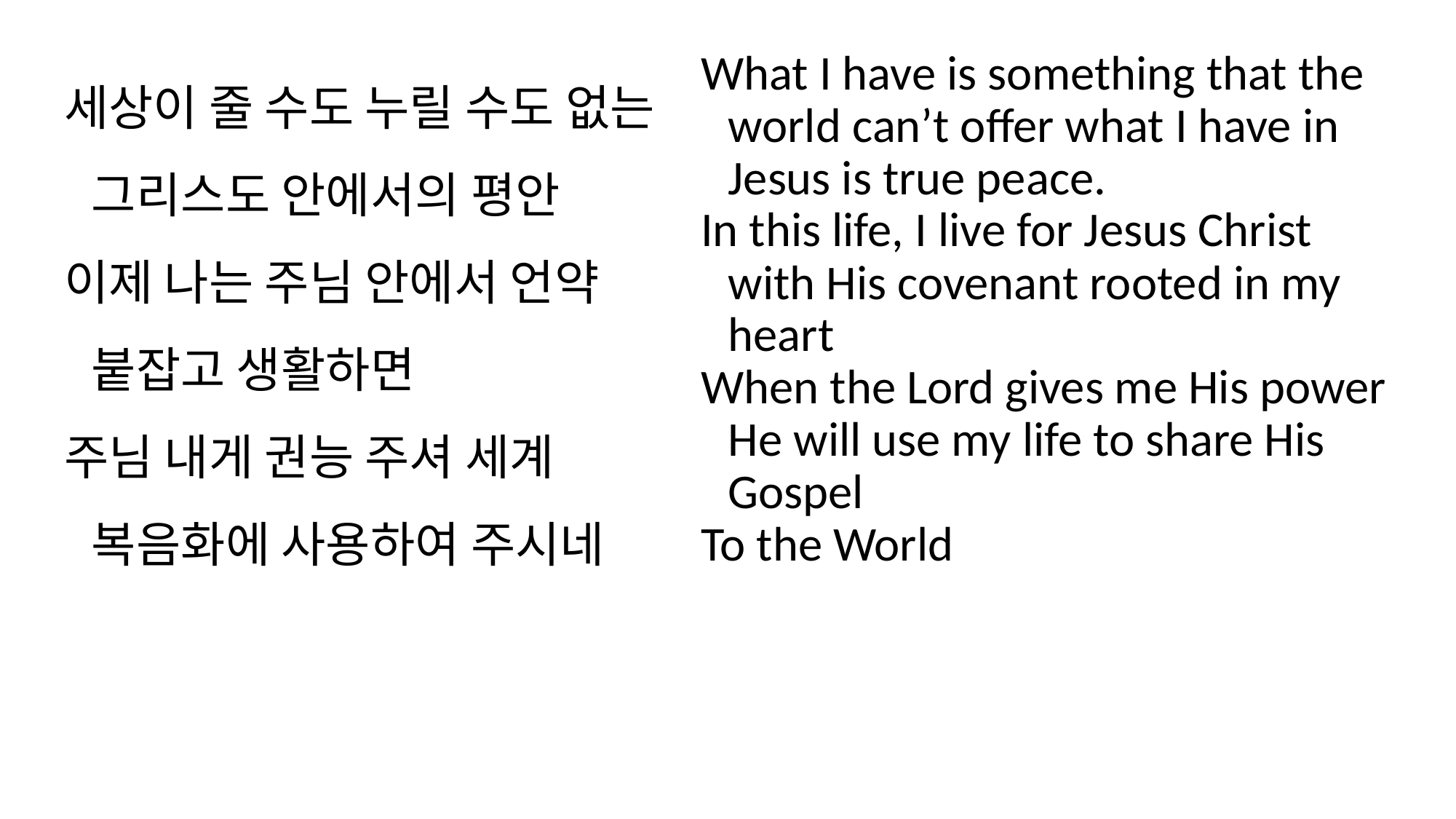

세상이 줄 수도 누릴 수도 없는 그리스도 안에서의 평안
이제 나는 주님 안에서 언약 붙잡고 생활하면
주님 내게 권능 주셔 세계 복음화에 사용하여 주시네
What I have is something that the world can’t offer what I have in Jesus is true peace.
In this life, I live for Jesus Christ with His covenant rooted in my heart
When the Lord gives me His power He will use my life to share His Gospel
To the World